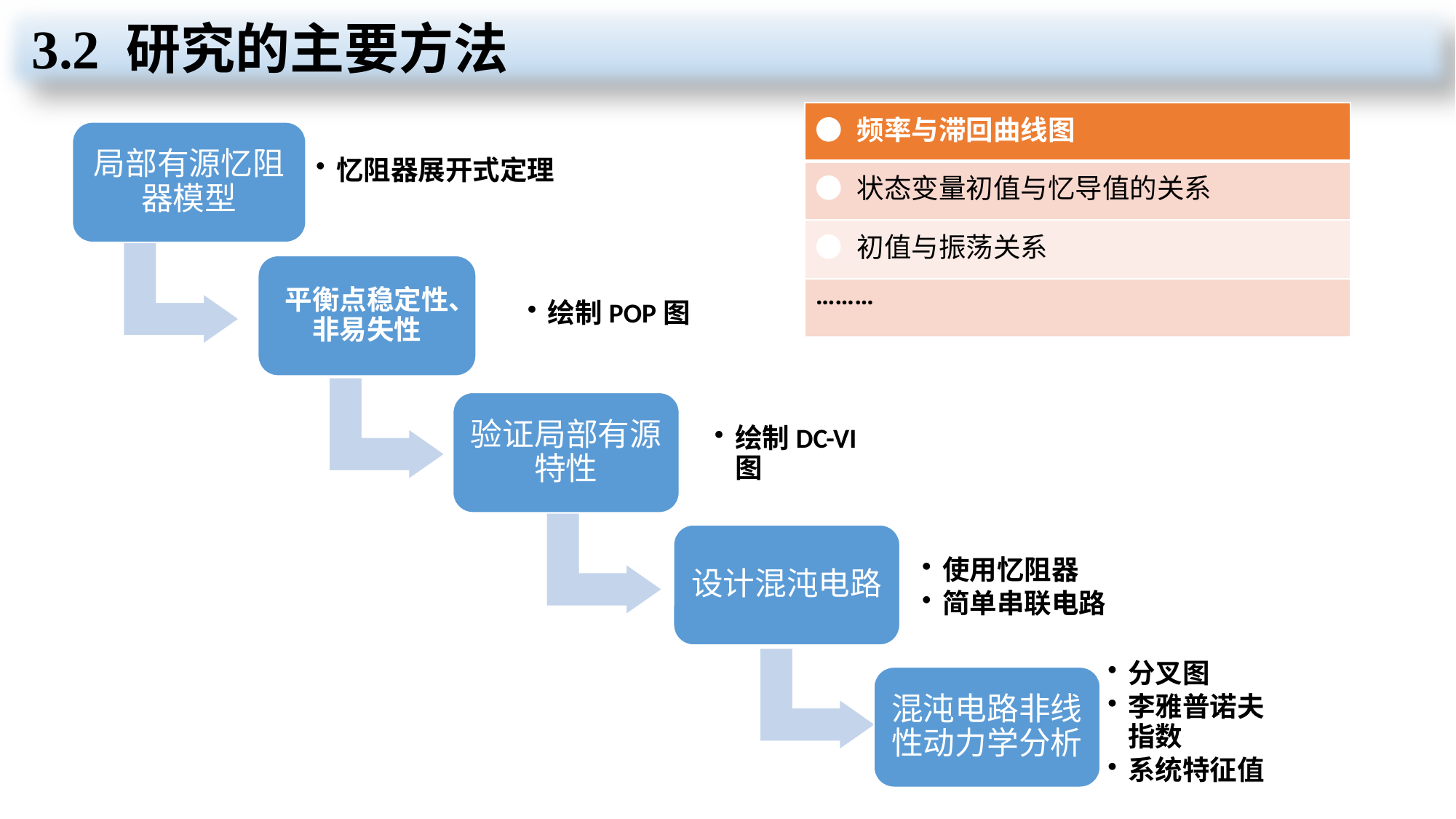

3.2 研究的主要方法
| ● 频率与滞回曲线图 |
| --- |
| ● 状态变量初值与忆导值的关系 |
| ● 初值与振荡关系 |
| ……… |
局部有源忆阻器模型
忆阻器展开式定理
平衡点稳定性、非易失性
绘制POP图
验证局部有源特性
绘制DC-VI图
设计混沌电路
使用忆阻器
简单串联电路
混沌电路非线性动力学分析
分叉图
李雅普诺夫指数
系统特征值